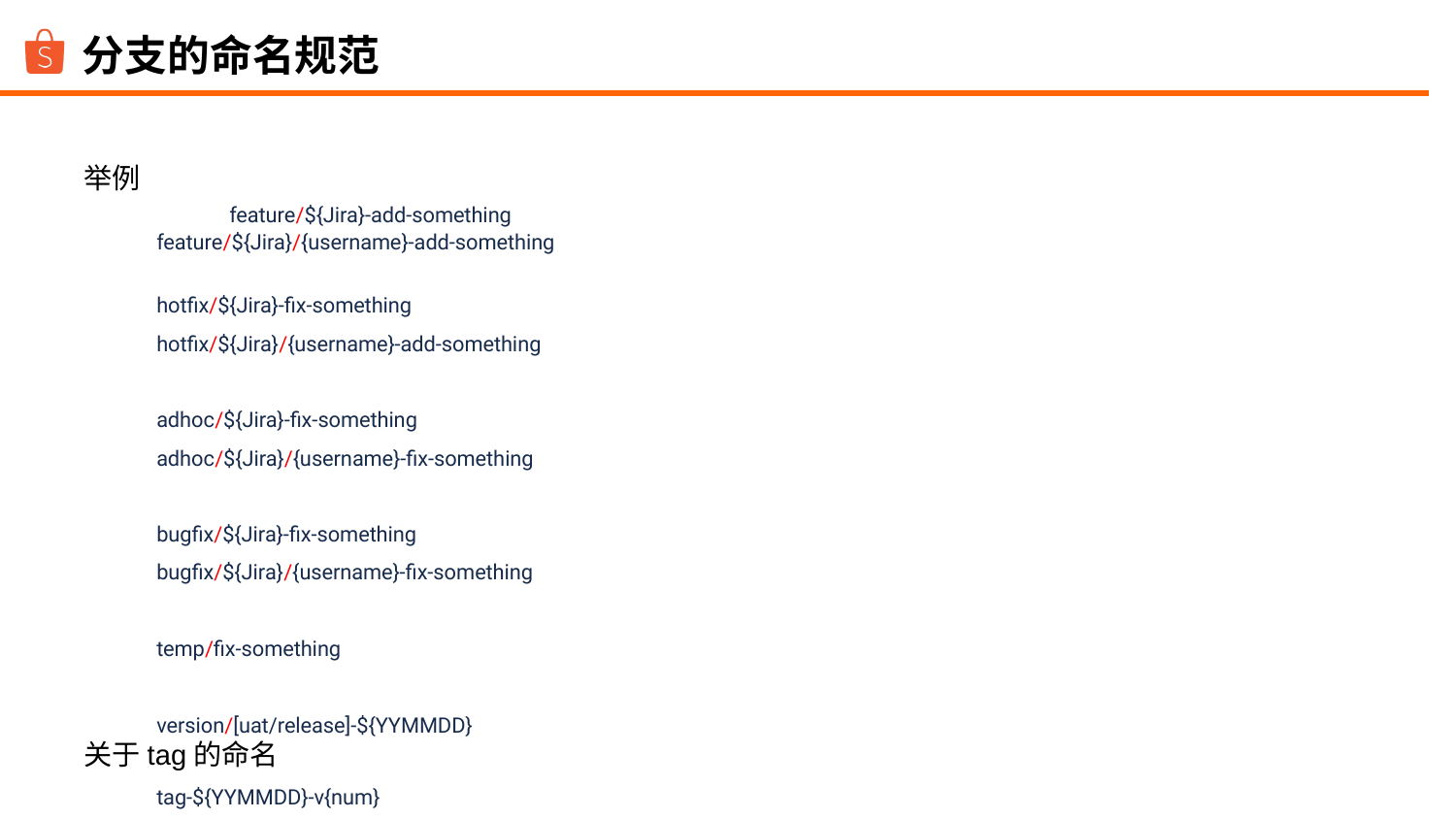

分支的命名规范
举例
	feature/${Jira}-add-something
feature/${Jira}/{username}-add-something

hotfix/${Jira}-fix-something
hotfix/${Jira}/{username}-add-something

adhoc/${Jira}-fix-something
adhoc/${Jira}/{username}-fix-something

bugfix/${Jira}-fix-something
bugfix/${Jira}/{username}-fix-something

temp/fix-something

version/[uat/release]-${YYMMDD}
关于tag的命名
tag-${YYMMDD}-v{num}